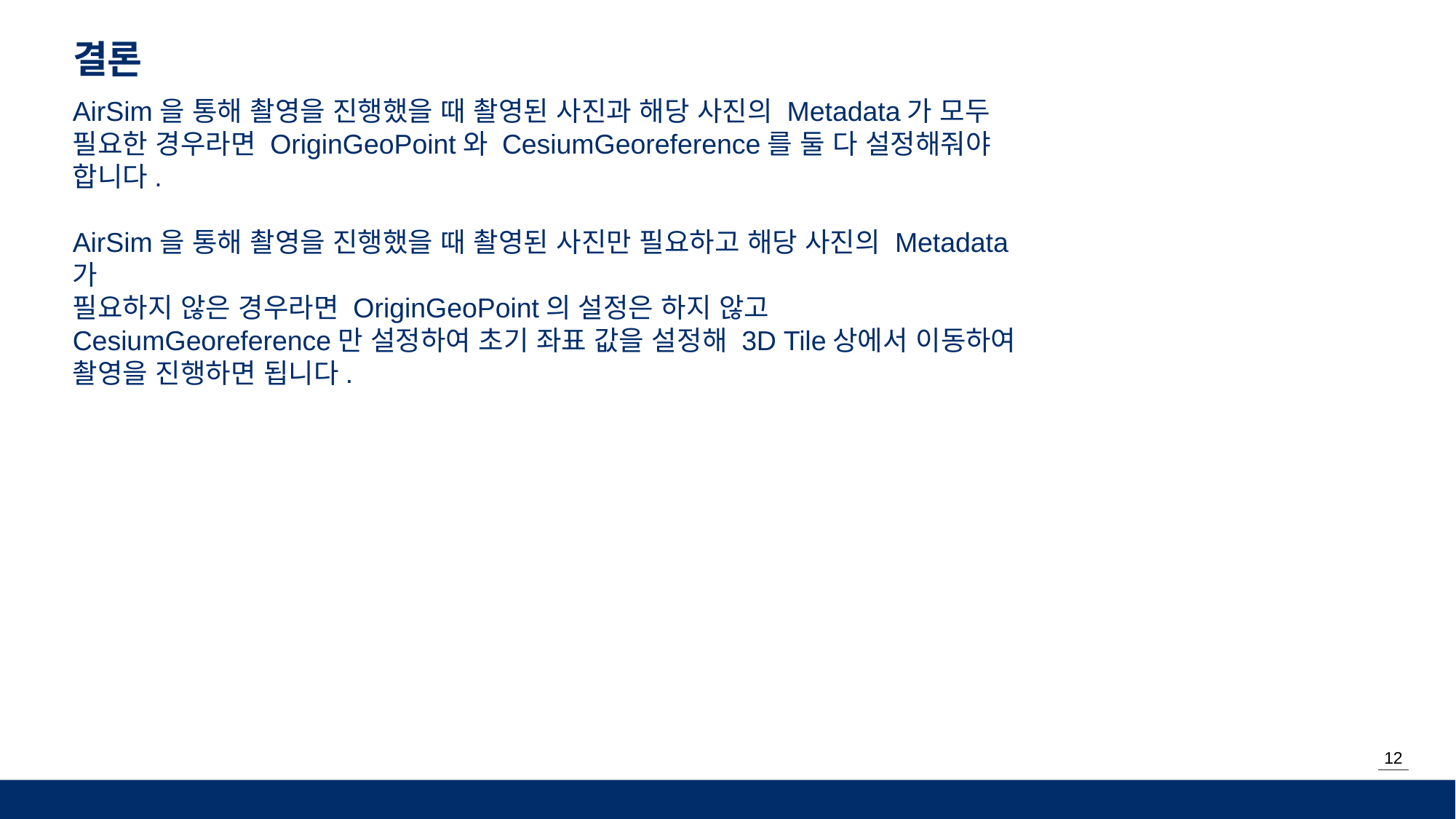

결론
AirSim을 통해 촬영을 진행했을 때 촬영된 사진과 해당 사진의 Metadata가 모두
필요한 경우라면 OriginGeoPoint와 CesiumGeoreference를 둘 다 설정해줘야 합니다.

AirSim을 통해 촬영을 진행했을 때 촬영된 사진만 필요하고 해당 사진의 Metadata가
필요하지 않은 경우라면 OriginGeoPoint의 설정은 하지 않고 CesiumGeoreference만 설정하여 초기 좌표 값을 설정해 3D Tile상에서 이동하여 촬영을 진행하면 됩니다.